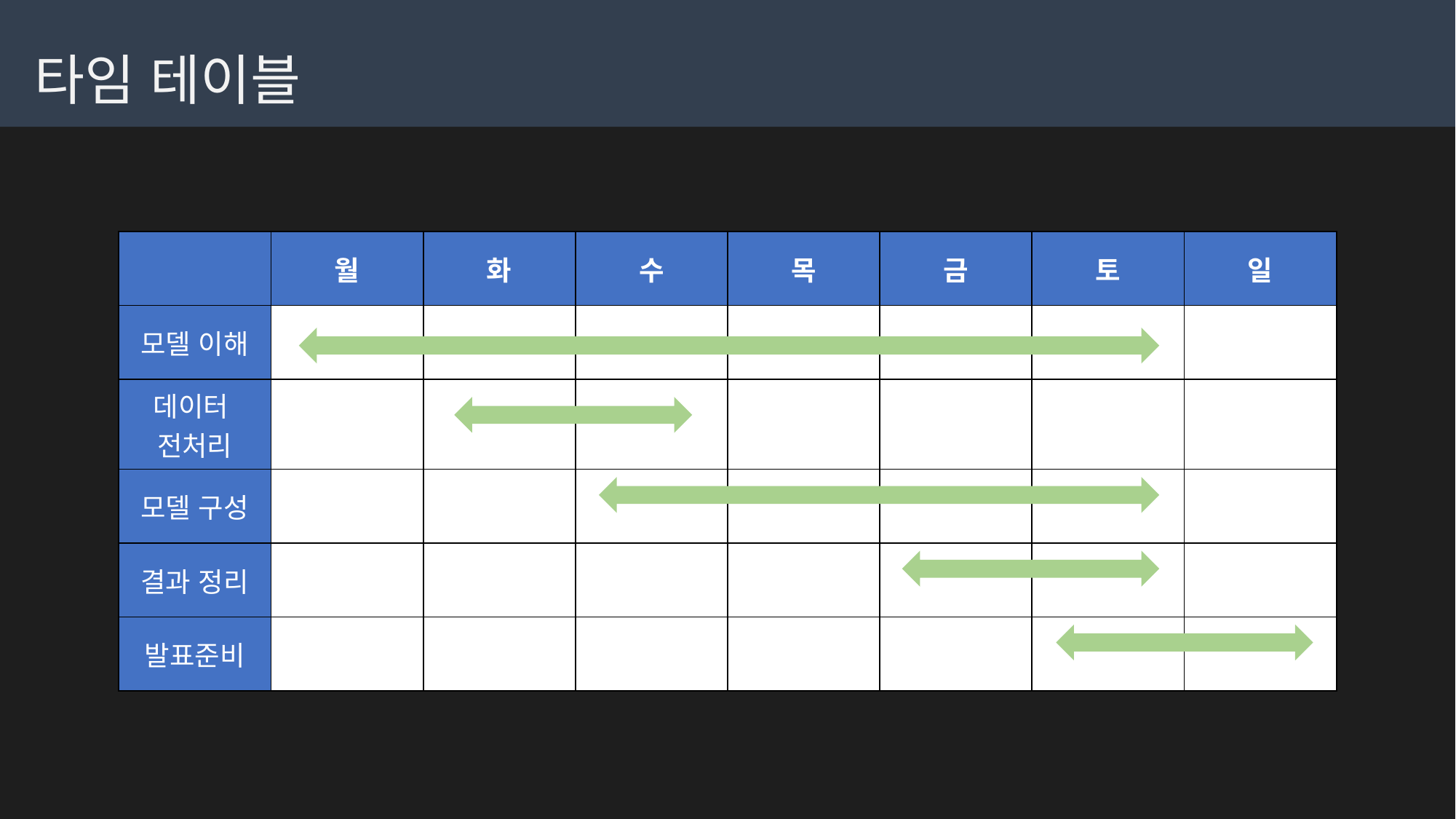

# 타임 테이블
|  | 월 | 화 | 수 | 목 | 금 | 토 | 일 |
| --- | --- | --- | --- | --- | --- | --- | --- |
| 모델 이해 |  |  |  |  |  |  |  |
| 데이터 전처리 |  |  |  |  |  |  |  |
| 모델 구성 |  |  |  |  |  |  |  |
| 결과 정리 |  |  |  |  |  |  |  |
| 발표준비 |  |  |  |  |  |  |  |